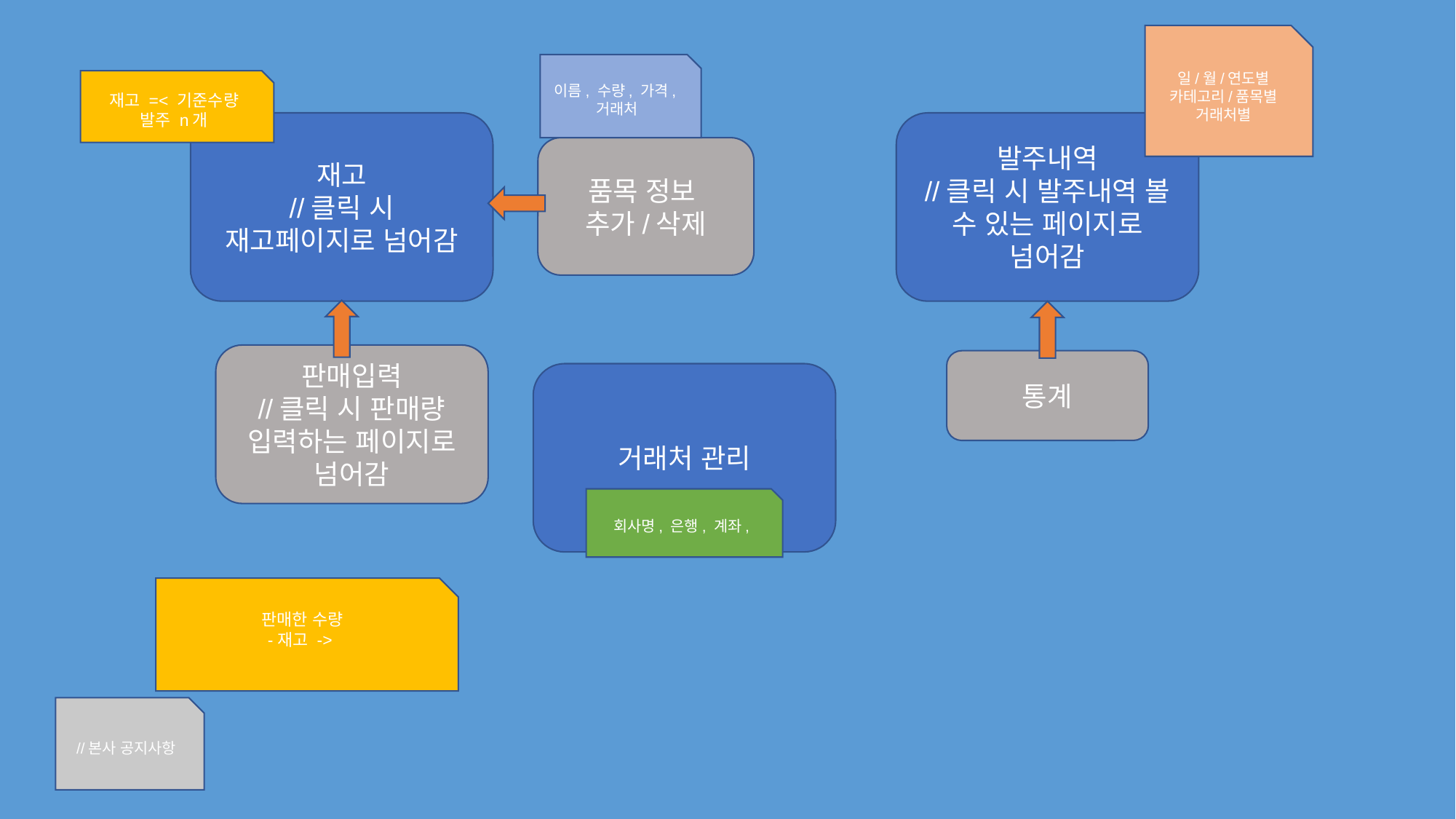

일/월/연도별
카테고리/품목별
거래처별
이름, 수량, 가격,
거래처
재고 =< 기준수량
발주 n개
재고
//클릭 시 재고페이지로 넘어감
발주내역
//클릭 시 발주내역 볼 수 있는 페이지로 넘어감
품목 정보
추가/삭제

판매입력
//클릭 시 판매량 입력하는 페이지로 넘어감
통계
거래처 관리
회사명, 은행, 계좌,
판매한 수량
-재고 ->

//본사 공지사항